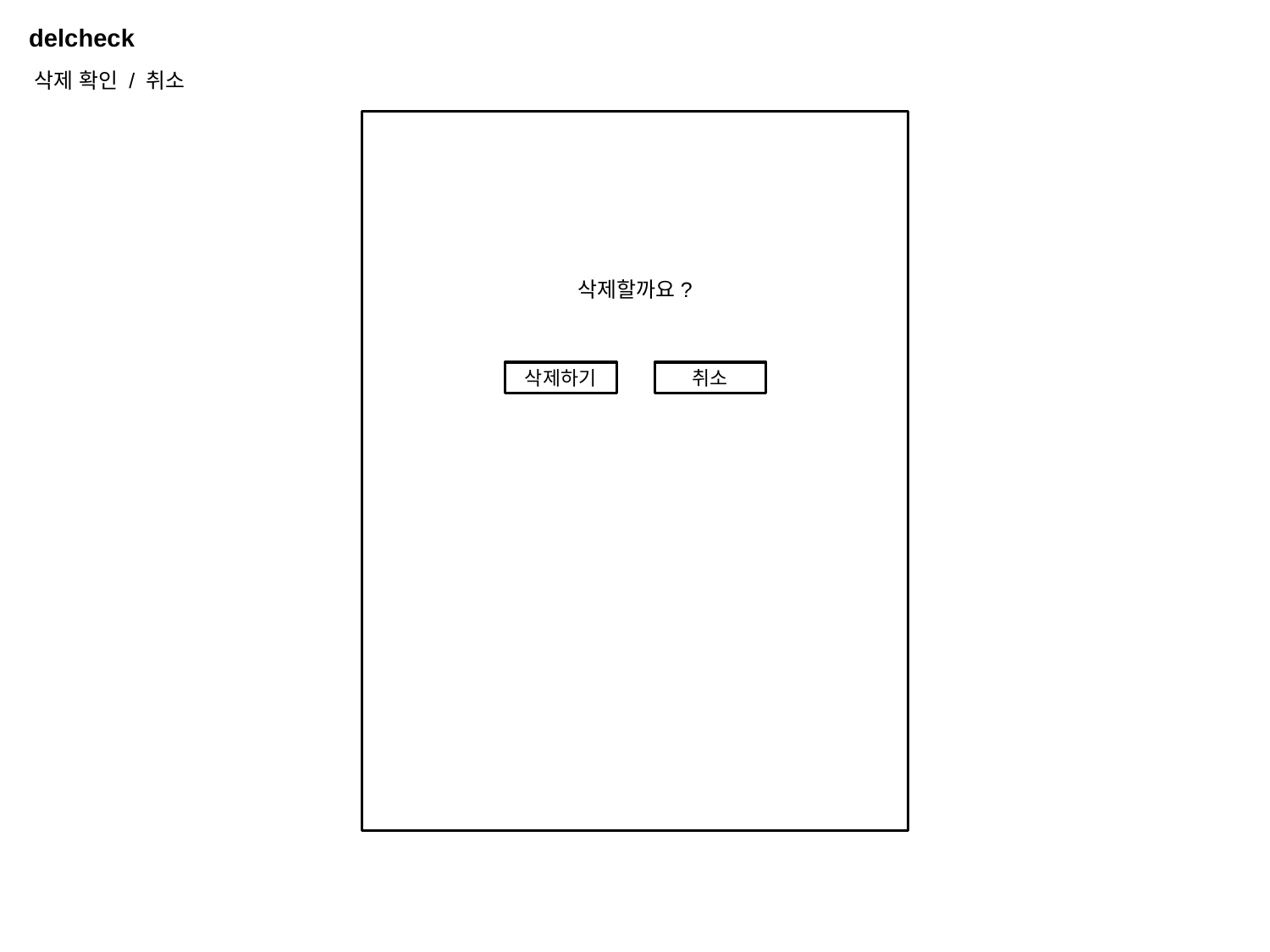

delcheck
삭제 확인 / 취소

삭제할까요?
삭제하기
취소